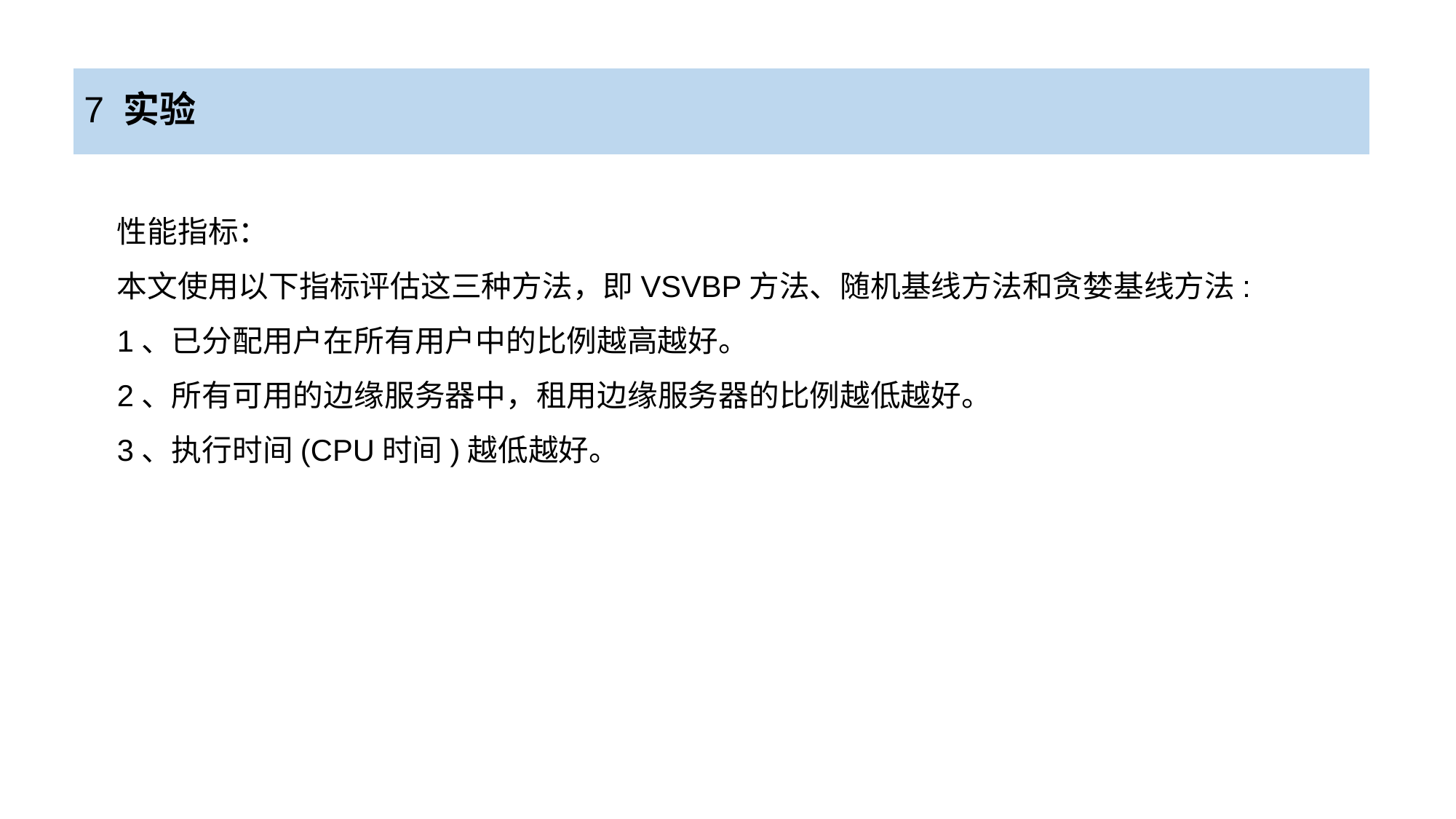

# 7 实验
性能指标：
本文使用以下指标评估这三种方法，即VSVBP方法、随机基线方法和贪婪基线方法:
1、已分配用户在所有用户中的比例越高越好。
2、所有可用的边缘服务器中，租用边缘服务器的比例越低越好。
3、执行时间(CPU时间)越低越好。